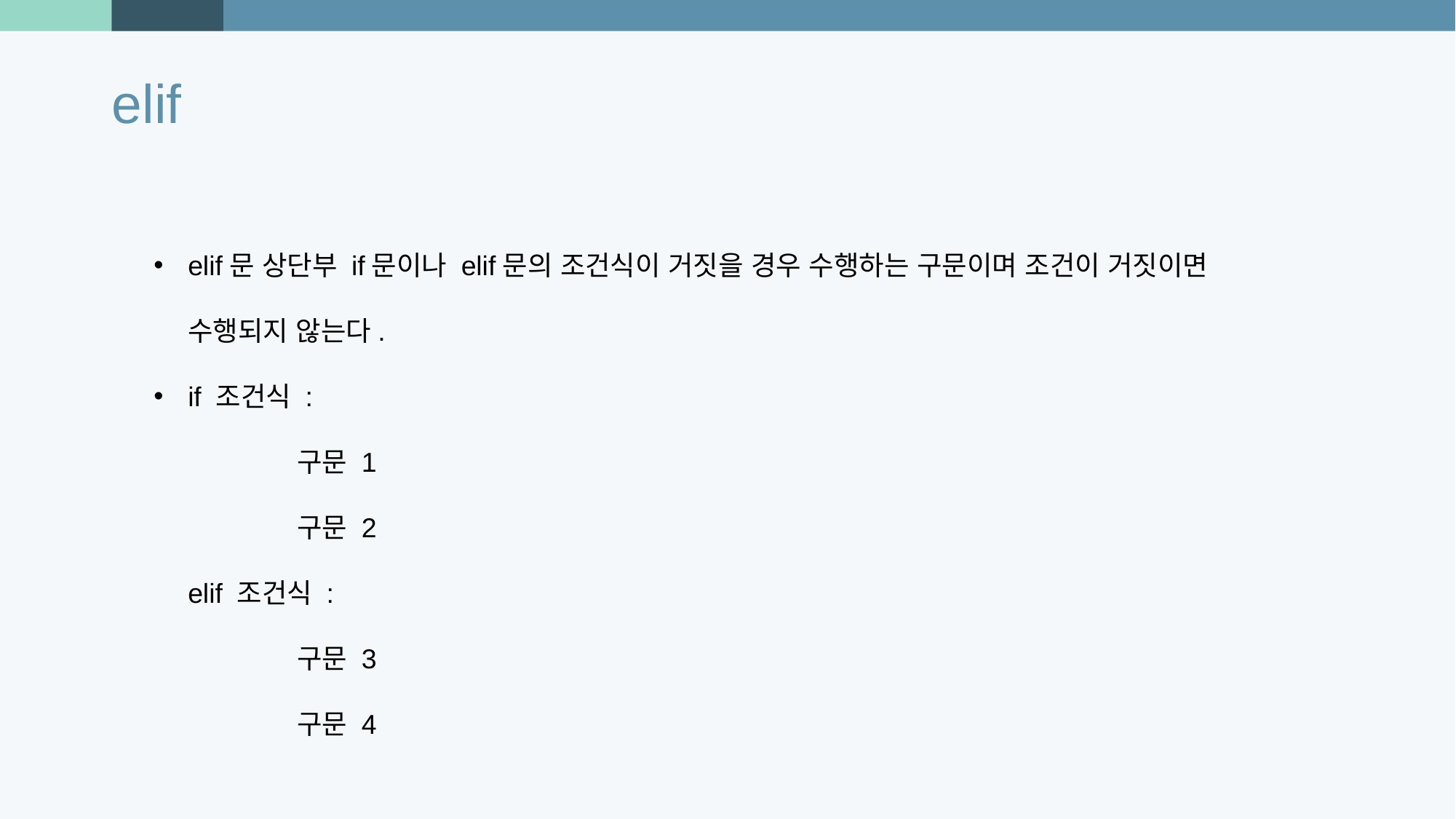

elif
elif문 상단부 if문이나 elif문의 조건식이 거짓을 경우 수행하는 구문이며 조건이 거짓이면 수행되지 않는다.
if 조건식 :
	구문 1
	구문 2
elif 조건식 :
	구문 3
	구문 4

Photo by Joel Filipe on Unsplash